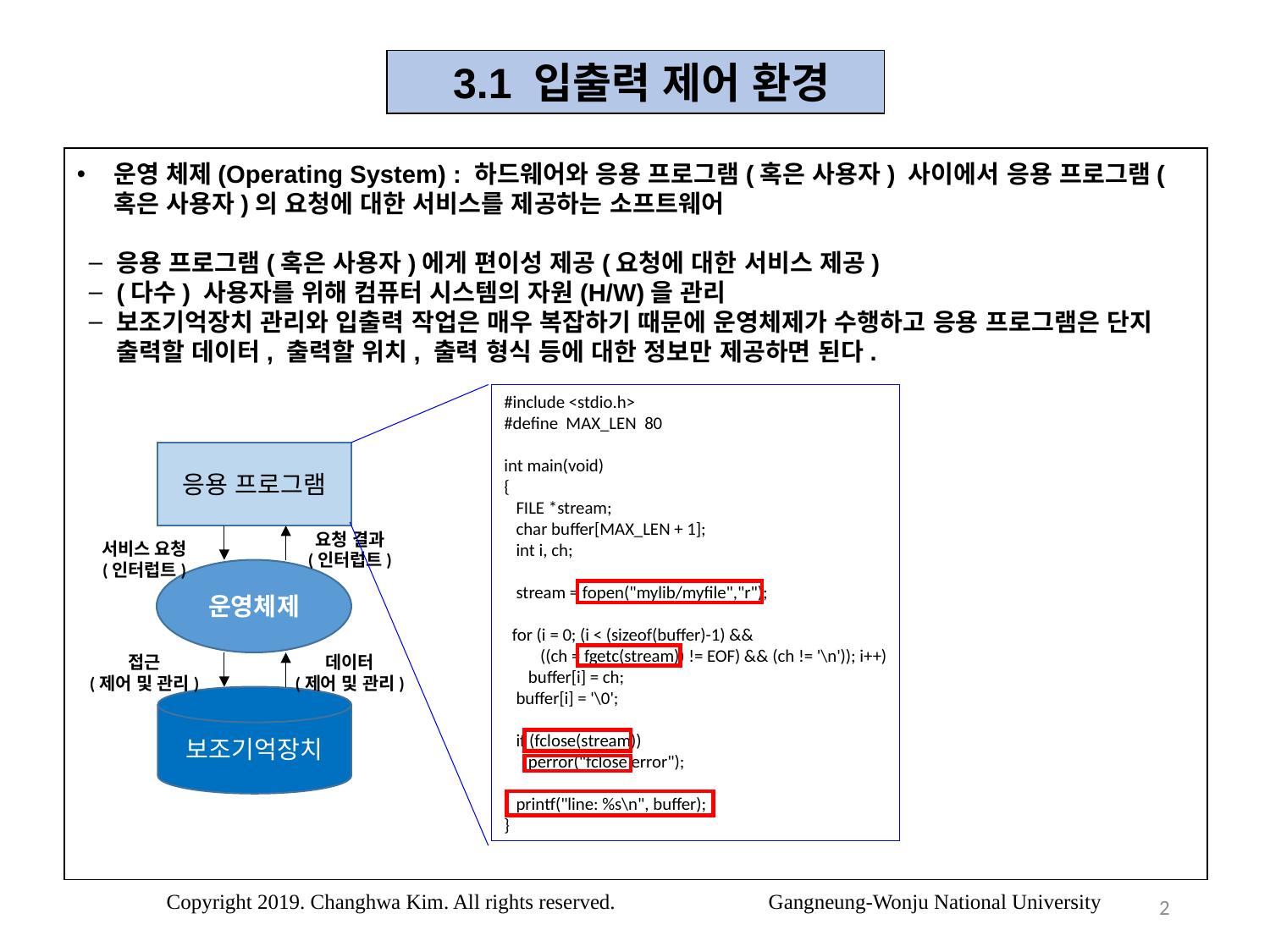

3.1 입출력 제어 환경

운영 체제(Operating System) : 하드웨어와 응용 프로그램(혹은 사용자) 사이에서 응용 프로그램(혹은 사용자)의 요청에 대한 서비스를 제공하는 소프트웨어

응용 프로그램(혹은 사용자)에게 편이성 제공(요청에 대한 서비스 제공)
(다수) 사용자를 위해 컴퓨터 시스템의 자원(H/W)을 관리
보조기억장치 관리와 입출력 작업은 매우 복잡하기 때문에 운영체제가 수행하고 응용 프로그램은 단지 출력할 데이터, 출력할 위치, 출력 형식 등에 대한 정보만 제공하면 된다.

#include <stdio.h>
#define  MAX_LEN  80

int main(void)
{
   FILE *stream;
   char buffer[MAX_LEN + 1];
   int i, ch;

   stream = fopen("mylib/myfile","r");

  for (i = 0; (i < (sizeof(buffer)-1) &&
         ((ch = fgetc(stream)) != EOF) && (ch != '\n')); i++)
      buffer[i] = ch;
   buffer[i] = '\0';

   if (fclose(stream))
      perror("fclose error");

   printf("line: %s\n", buffer);
}
응용 프로그램
요청 결과
(인터럽트)
서비스 요청
(인터럽트)
운영체제

접근
(제어 및 관리)
데이터
(제어 및 관리)

보조기억장치

2
Copyright 2019. Changhwa Kim. All rights reserved.                             Gangneung-Wonju National University